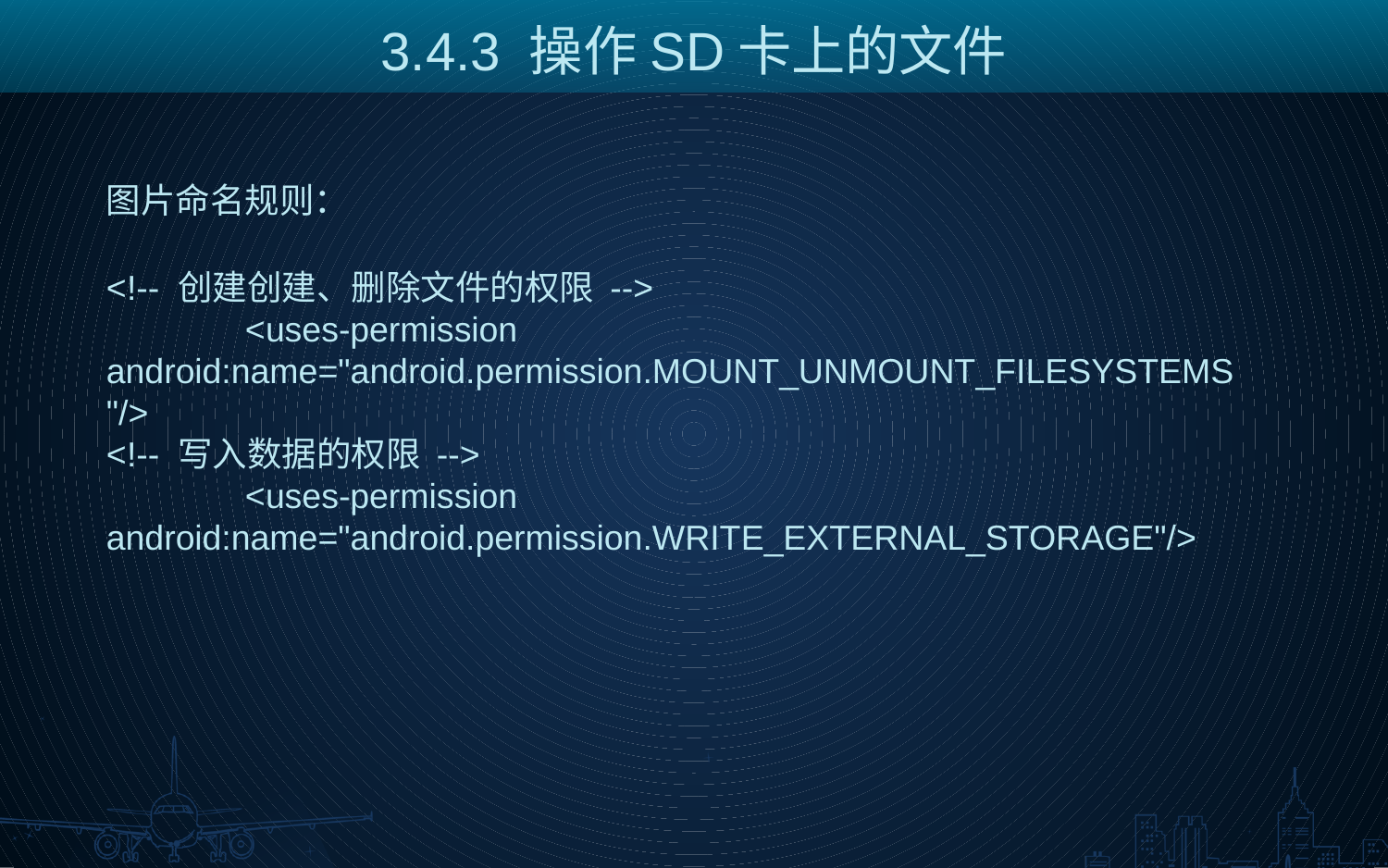

3.4.3 操作SD卡上的文件
图片命名规则：
<!-- 创建创建、删除文件的权限 -->
	<uses-permission android:name="android.permission.MOUNT_UNMOUNT_FILESYSTEMS"/>
<!-- 写入数据的权限 -->
	<uses-permission  android:name="android.permission.WRITE_EXTERNAL_STORAGE"/>